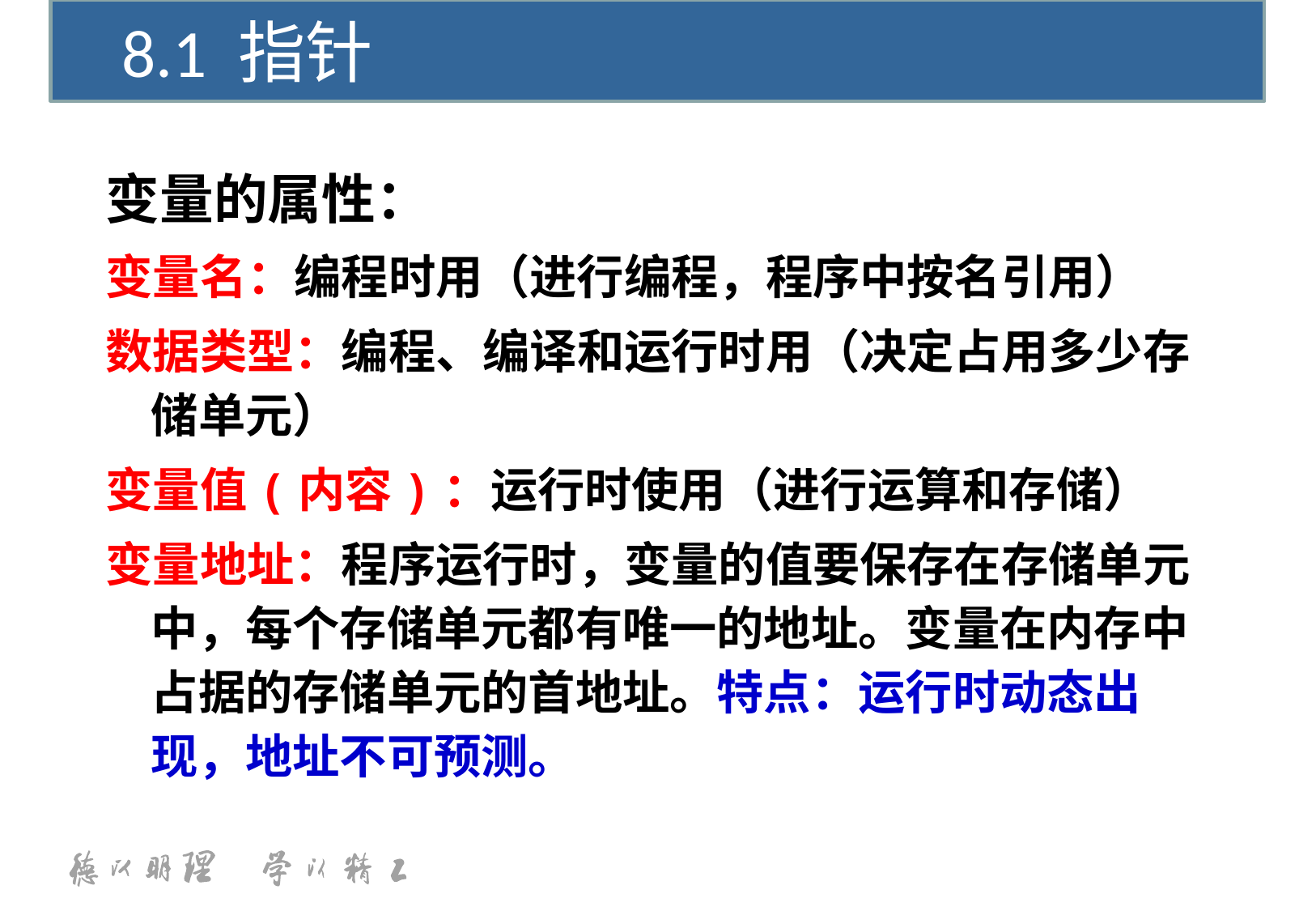

8.1 指针
变量的属性：
变量名：编程时用（进行编程，程序中按名引用）
数据类型：编程、编译和运行时用（决定占用多少存储单元）
变量值(内容)：运行时使用（进行运算和存储）
变量地址：程序运行时，变量的值要保存在存储单元中，每个存储单元都有唯一的地址。变量在内存中占据的存储单元的首地址。特点：运行时动态出现，地址不可预测。
17